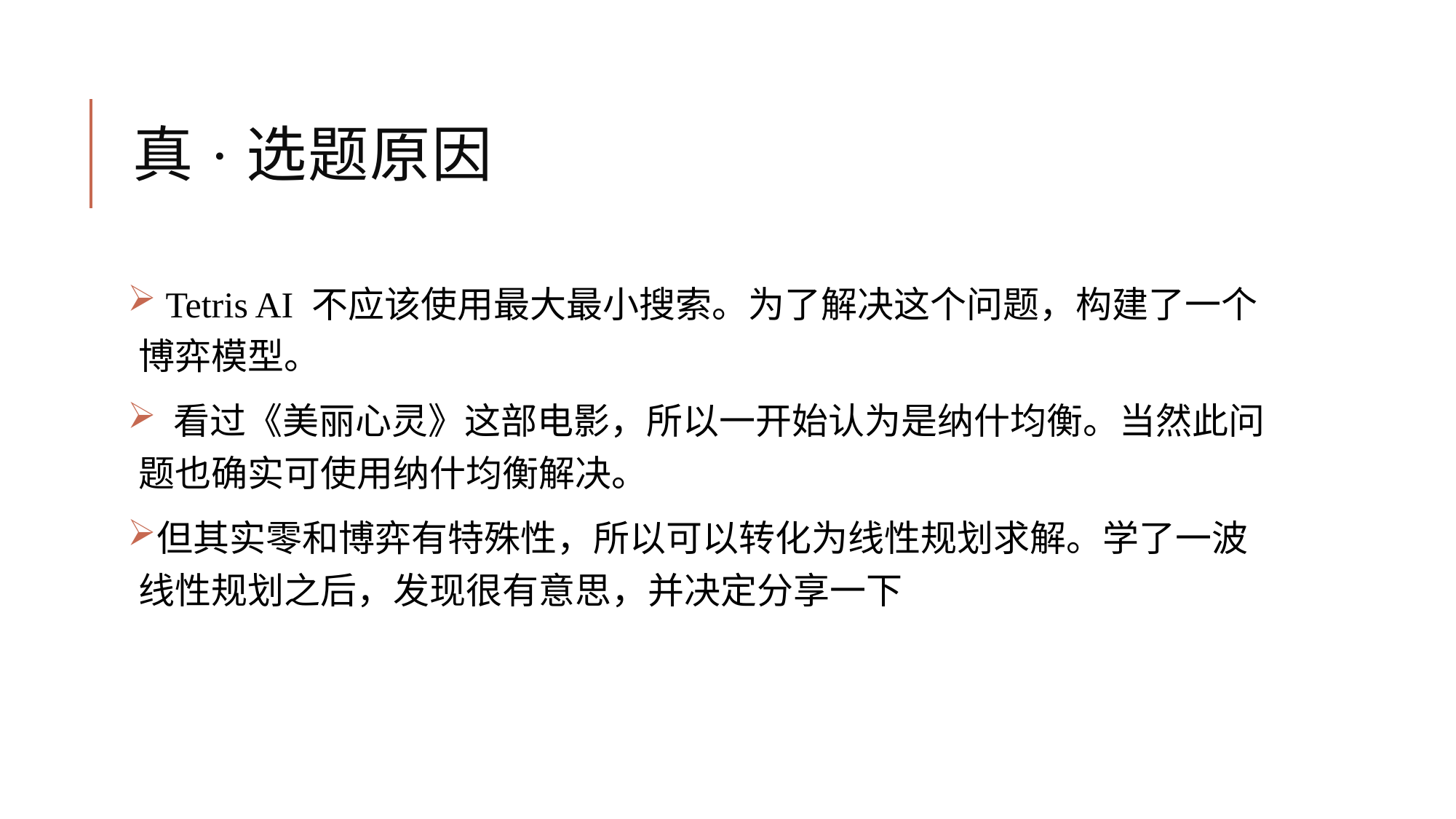

# 真·选题原因
 Tetris AI 不应该使用最大最小搜索。为了解决这个问题，构建了一个博弈模型。
 看过《美丽心灵》这部电影，所以一开始认为是纳什均衡。当然此问题也确实可使用纳什均衡解决。
但其实零和博弈有特殊性，所以可以转化为线性规划求解。学了一波线性规划之后，发现很有意思，并决定分享一下